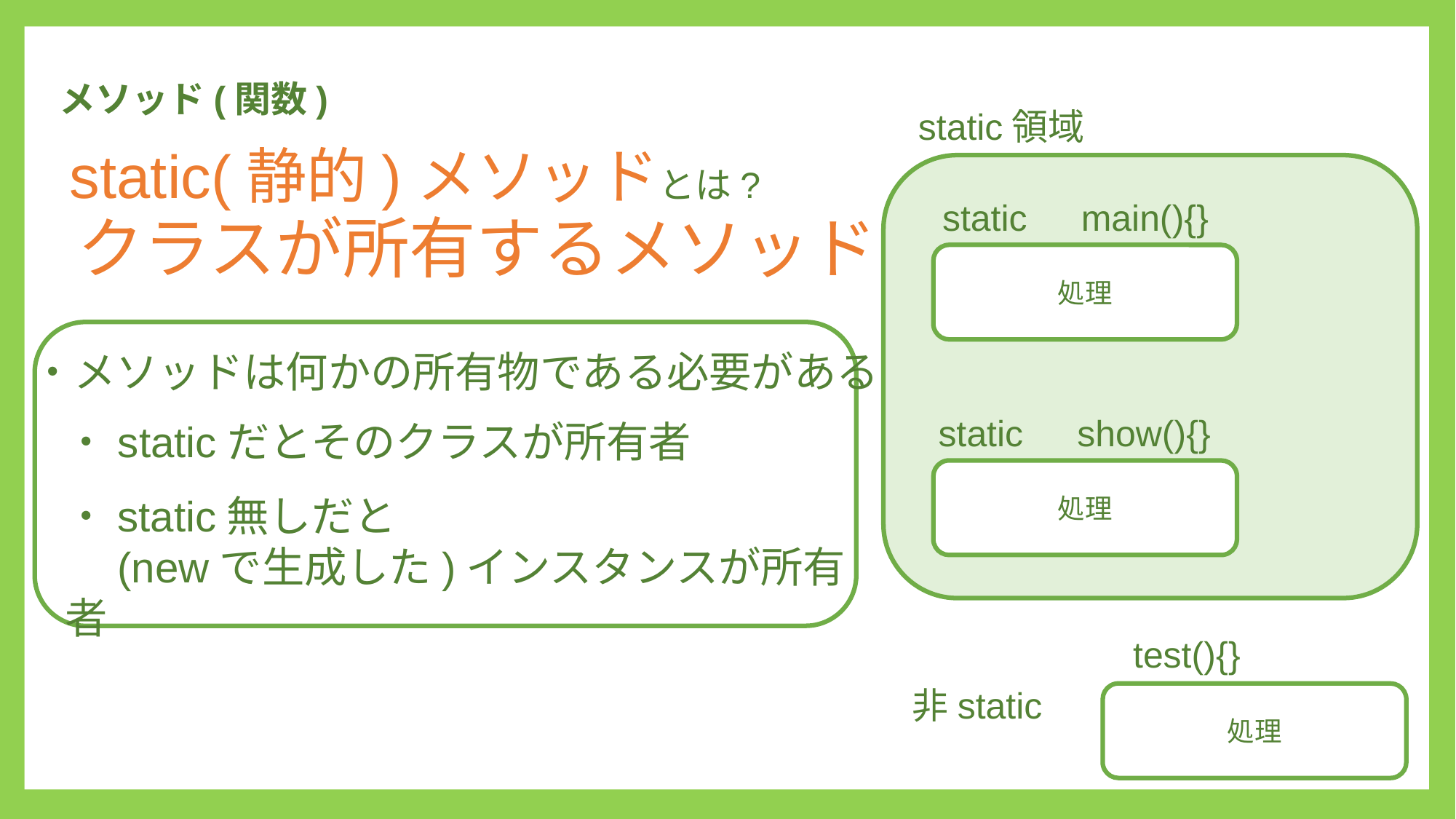

メソッド(関数)
static領域
static(静的)メソッドとは?

static　main(){}
クラスが所有するメソッド
処理

・メソッドは何かの所有物である必要がある
static　show(){}
・staticだとそのクラスが所有者
処理
・static無しだと
　(newで生成した)インスタンスが所有者
test(){}
非static
処理